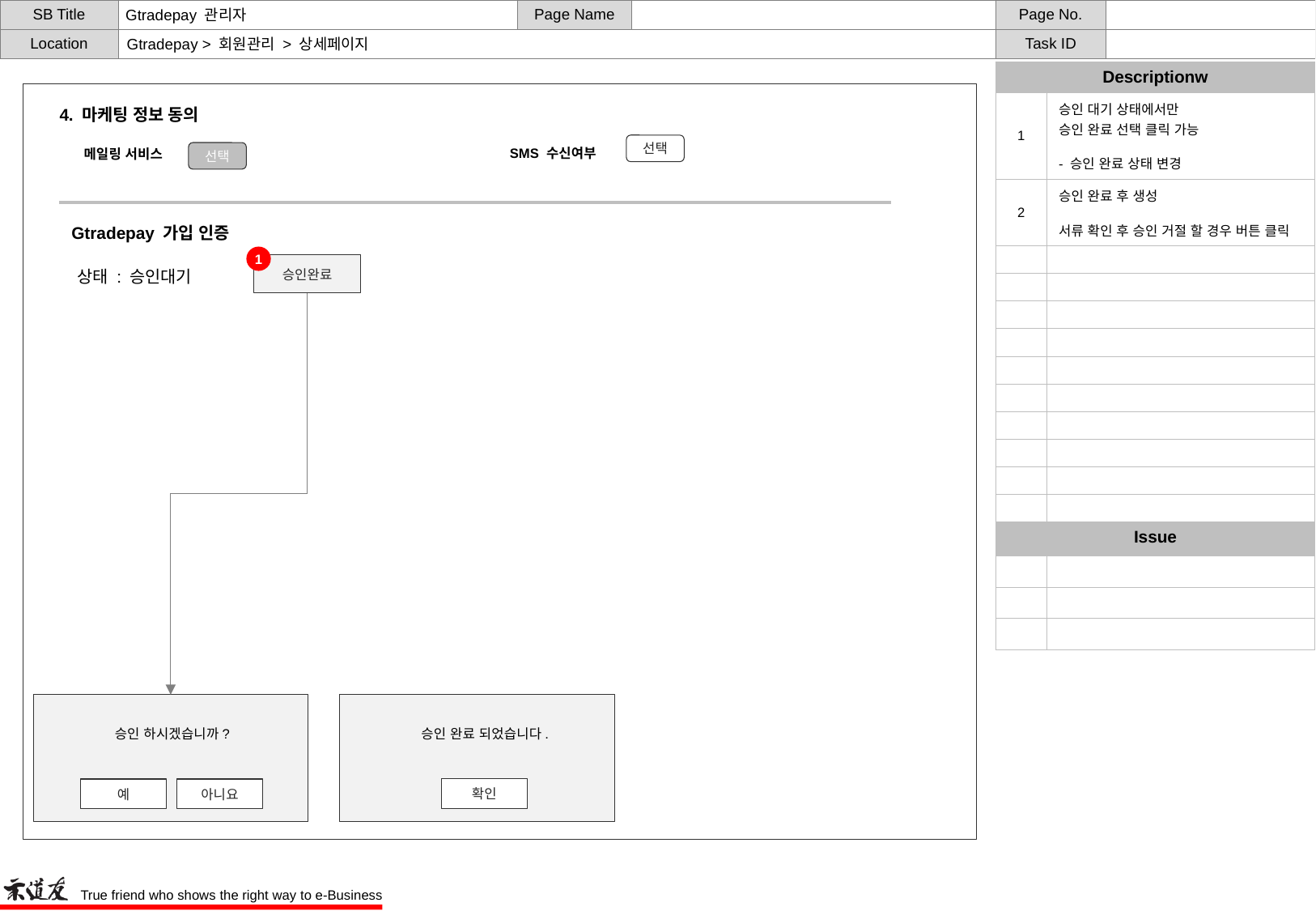

# Gtradepay 관리자
Gtradepay > 회원관리 > 상세페이지
| Descriptionw |  |
| --- | --- |
| 1 | 승인 대기 상태에서만 승인 완료 선택 클릭 가능 - 승인 완료 상태 변경 |
| 2 | 승인 완료 후 생성 서류 확인 후 승인 거절 할 경우 버튼 클릭 |
|  |  |
|  |  |
|  |  |
|  |  |
|  |  |
|  |  |
|  |  |
|  |  |
|  |  |
|  |  |
| Issue |  |
|  |  |
|  |  |
|  |  |

4. 마케팅 정보 동의
선택
SMS 수신여부
메일링 서비스
선택
Gtradepay 가입 인증
1
승인완료
상태 : 승인대기

승인 하시겠습니까?
승인 완료 되었습니다.
확인
예
아니요